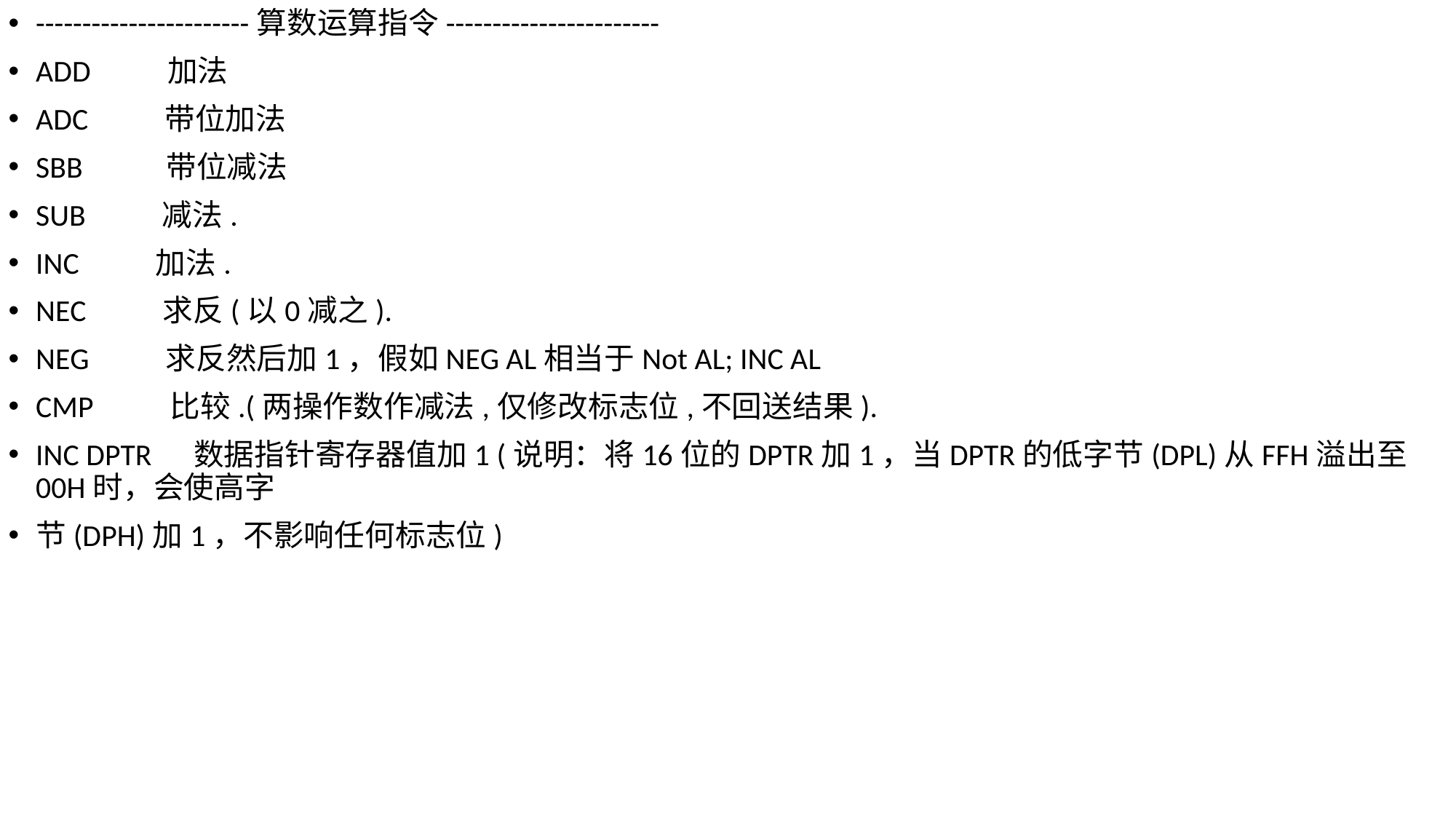

-----------------------算数运算指令-----------------------
ADD          加法
ADC          带位加法
SBB           带位减法
SUB          减法.
INC          加法.
NEC          求反(以0减之).
NEG          求反然后加1，假如NEG AL相当于Not AL; INC AL
CMP          比较.(两操作数作减法,仅修改标志位,不回送结果).
INC DPTR     数据指针寄存器值加1 (说明：将16位的DPTR加1，当DPTR的低字节(DPL)从FFH溢出至00H时，会使高字
节(DPH)加1，不影响任何标志位)